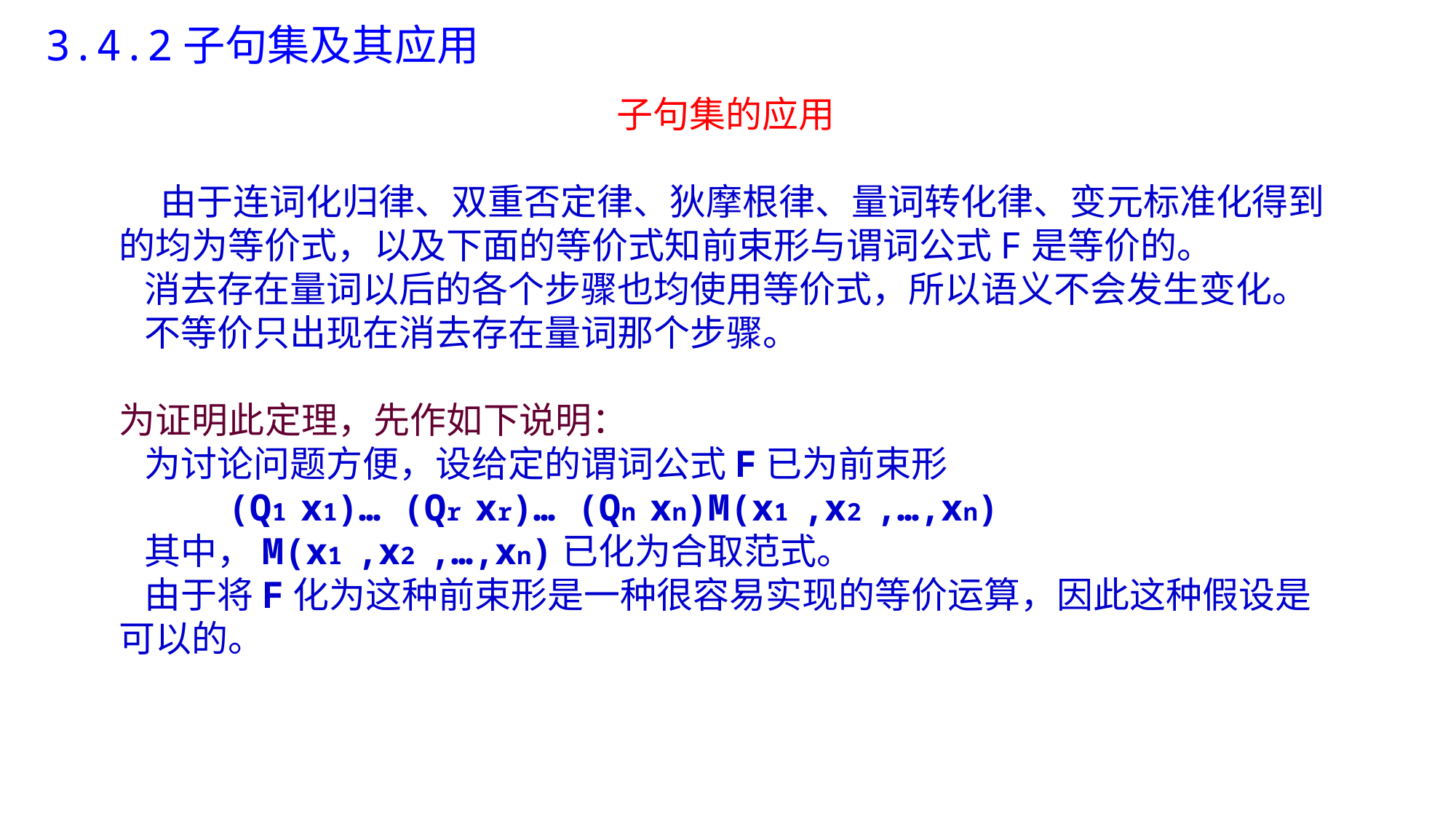

# 3.4.2子句集及其应用
子句集的应用

    由于连词化归律、双重否定律、狄摩根律、量词转化律、变元标准化得到的均为等价式，以及下面的等价式知前束形与谓词公式F是等价的。
  消去存在量词以后的各个步骤也均使用等价式，所以语义不会发生变化。
  不等价只出现在消去存在量词那个步骤。

为证明此定理，先作如下说明：
  为讨论问题方便，设给定的谓词公式F已为前束形
	(Q1 x1)… (Qr xr)… (Qn xn)M(x1 ,x2 ,…,xn)
  其中，M(x1 ,x2 ,…,xn)已化为合取范式。
  由于将F化为这种前束形是一种很容易实现的等价运算，因此这种假设是可以的。

67